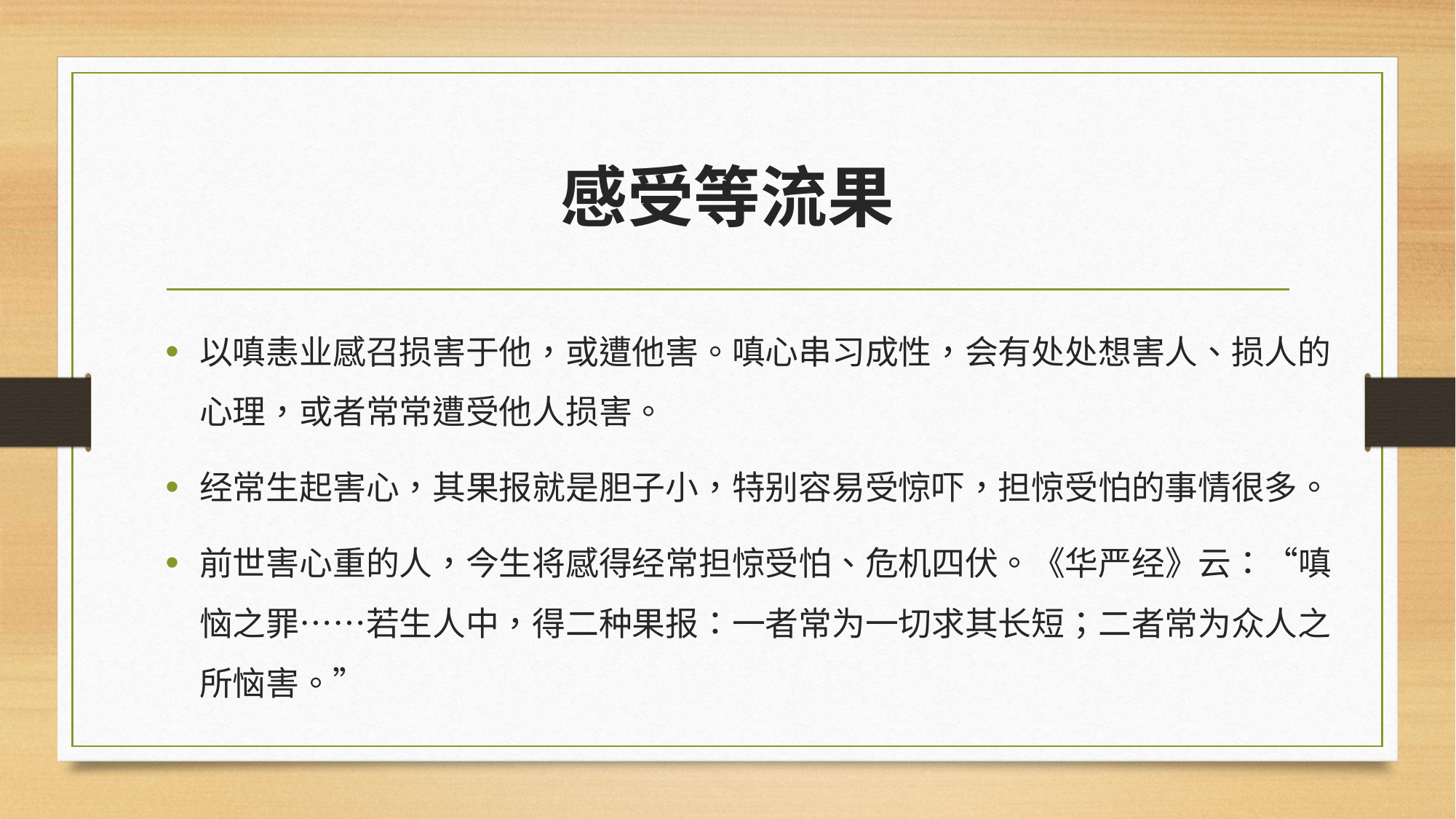

# 感受等流果
以嗔恚业感召损害于他，或遭他害。嗔心串习成性，会有处处想害人、损人的心理，或者常常遭受他人损害。
经常生起害心，其果报就是胆子小，特别容易受惊吓，担惊受怕的事情很多。
前世害心重的人，今生将感得经常担惊受怕、危机四伏。《华严经》云：“嗔恼之罪……若生人中，得二种果报：一者常为一切求其长短；二者常为众人之所恼害。”